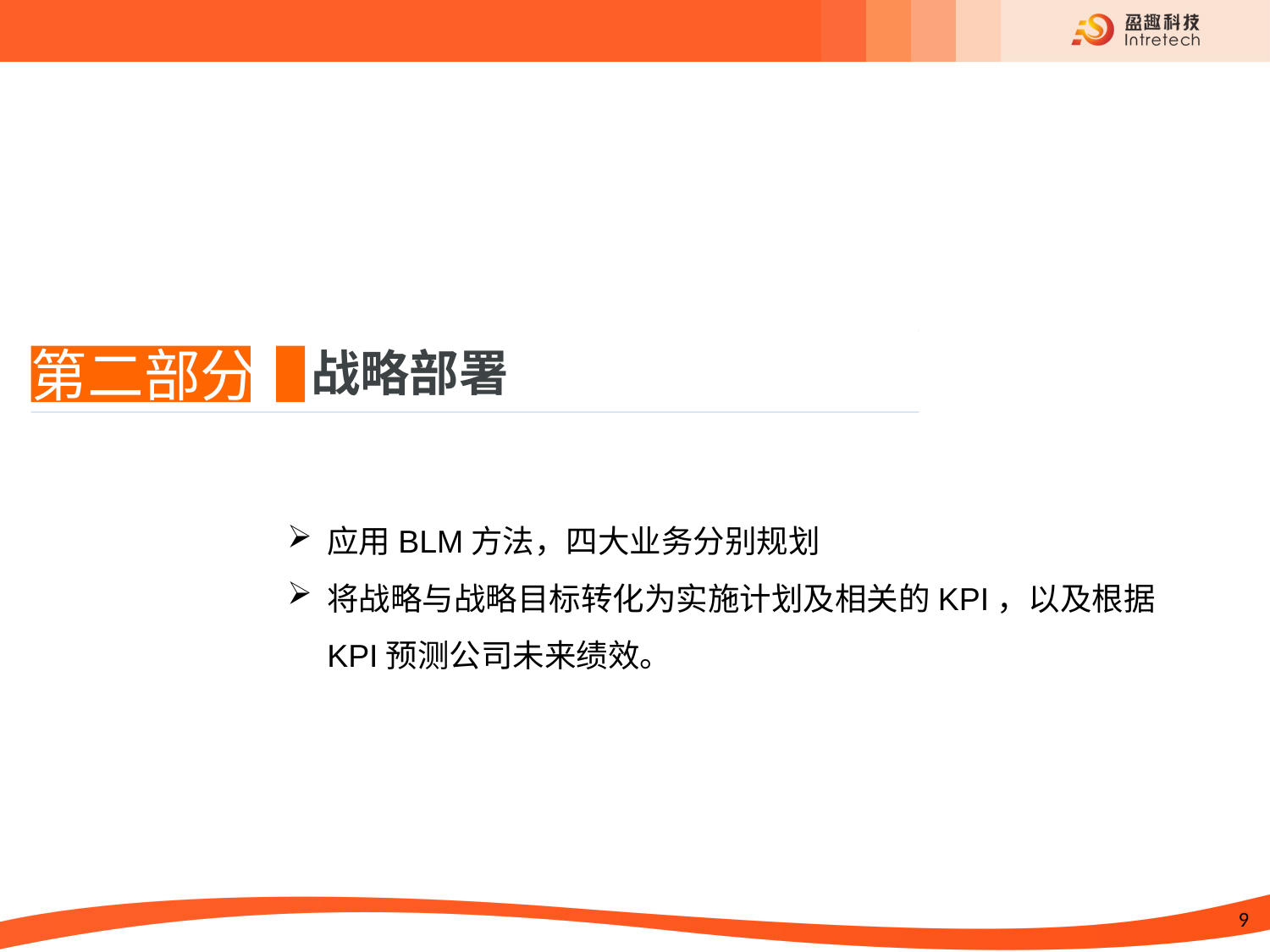

战略部署
第二部分
应用BLM方法，四大业务分别规划
将战略与战略目标转化为实施计划及相关的KPI，以及根据KPI预测公司未来绩效。